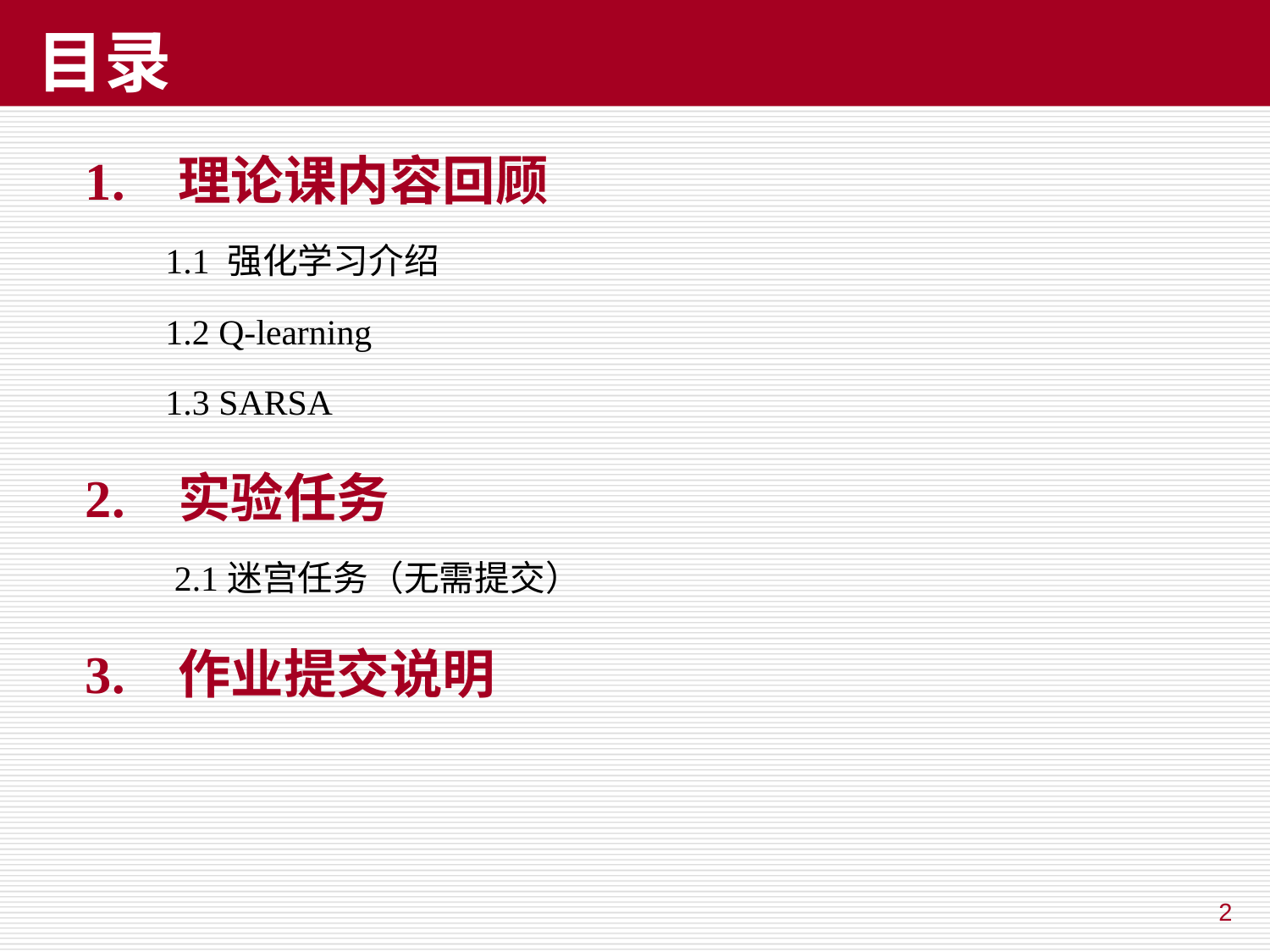

# 目录
1.   理论课内容回顾
         1.1 强化学习介绍
         1.2 Q-learning
         1.3 SARSA
2.   实验任务
          2.1迷宫任务（无需提交）
3.   作业提交说明

2